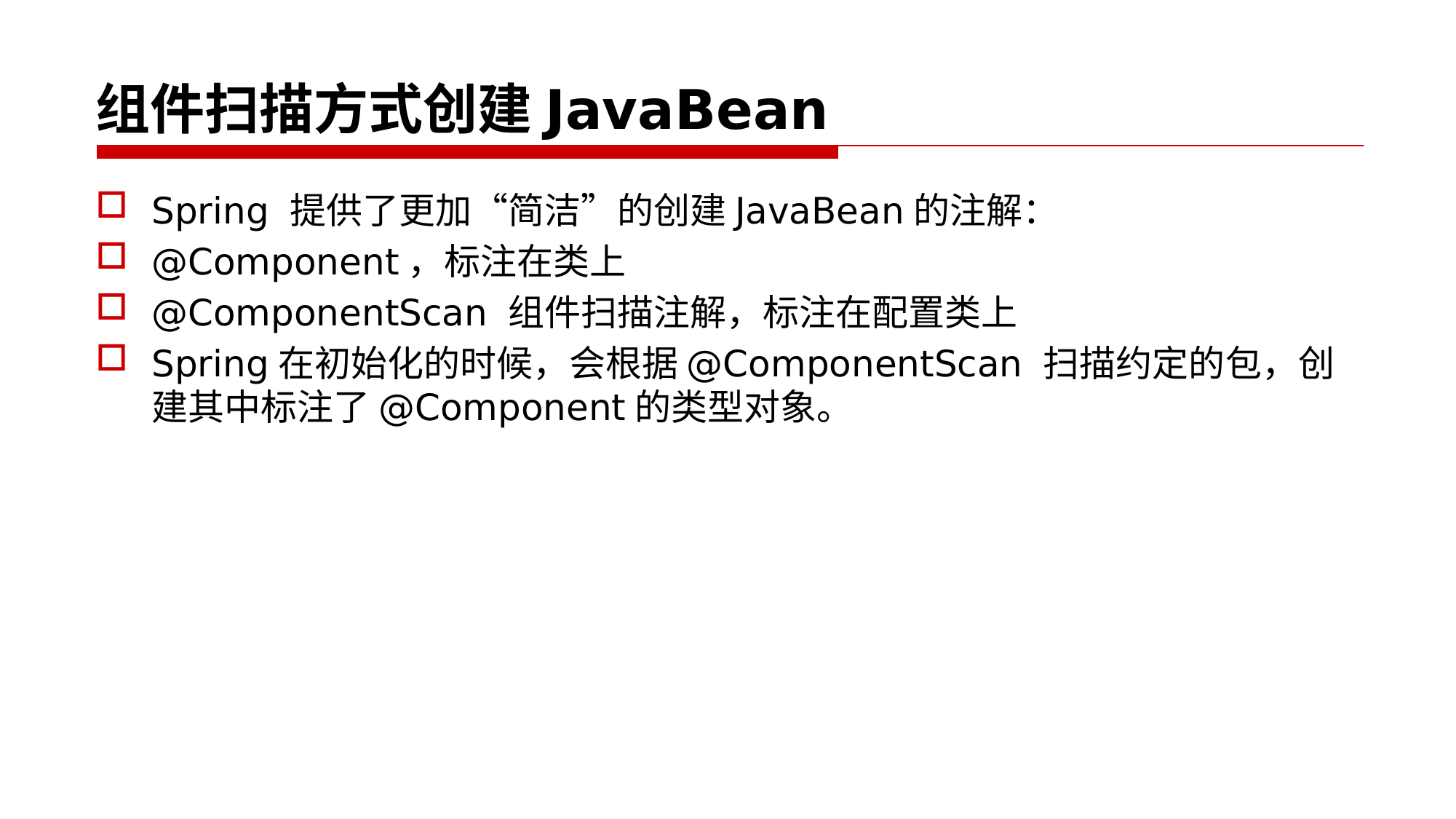

# 组件扫描方式创建JavaBean
Spring 提供了更加“简洁”的创建JavaBean的注解：
@Component，标注在类上
@ComponentScan 组件扫描注解，标注在配置类上
Spring在初始化的时候，会根据@ComponentScan 扫描约定的包，创建其中标注了@Component的类型对象。